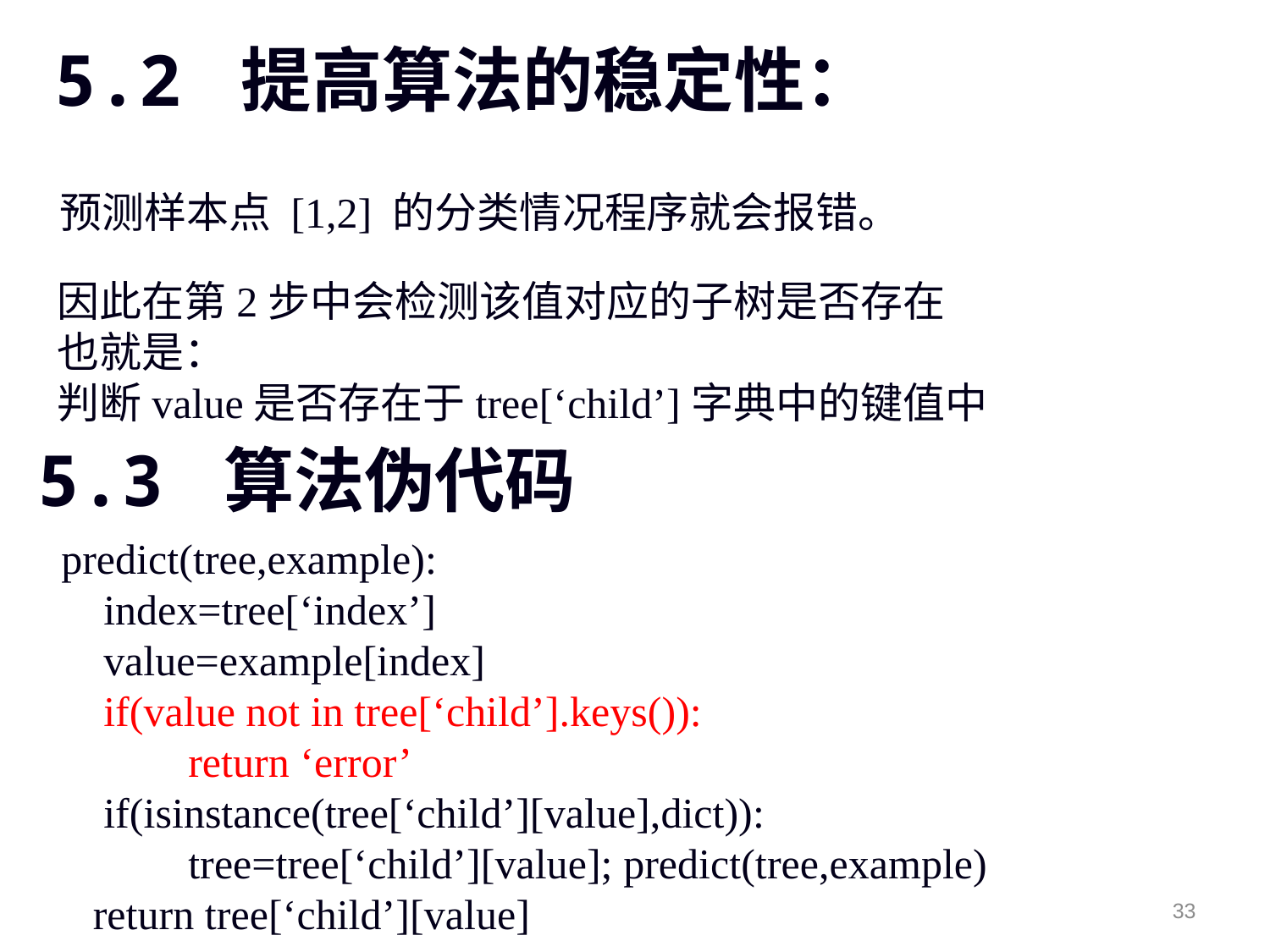

# 5.2 提高算法的稳定性：
预测样本点 [1,2] 的分类情况程序就会报错。
因此在第2步中会检测该值对应的子树是否存在
也就是：
判断value是否存在于tree[‘child’]字典中的键值中
5.3 算法伪代码
predict(tree,example):
    index=tree[‘index’]
    value=example[index]
    if(value not in tree[‘child’].keys()):
	return ‘error’
    if(isinstance(tree[‘child’][value],dict)):
	tree=tree[‘child’][value]; predict(tree,example)
   return tree[‘child’][value]